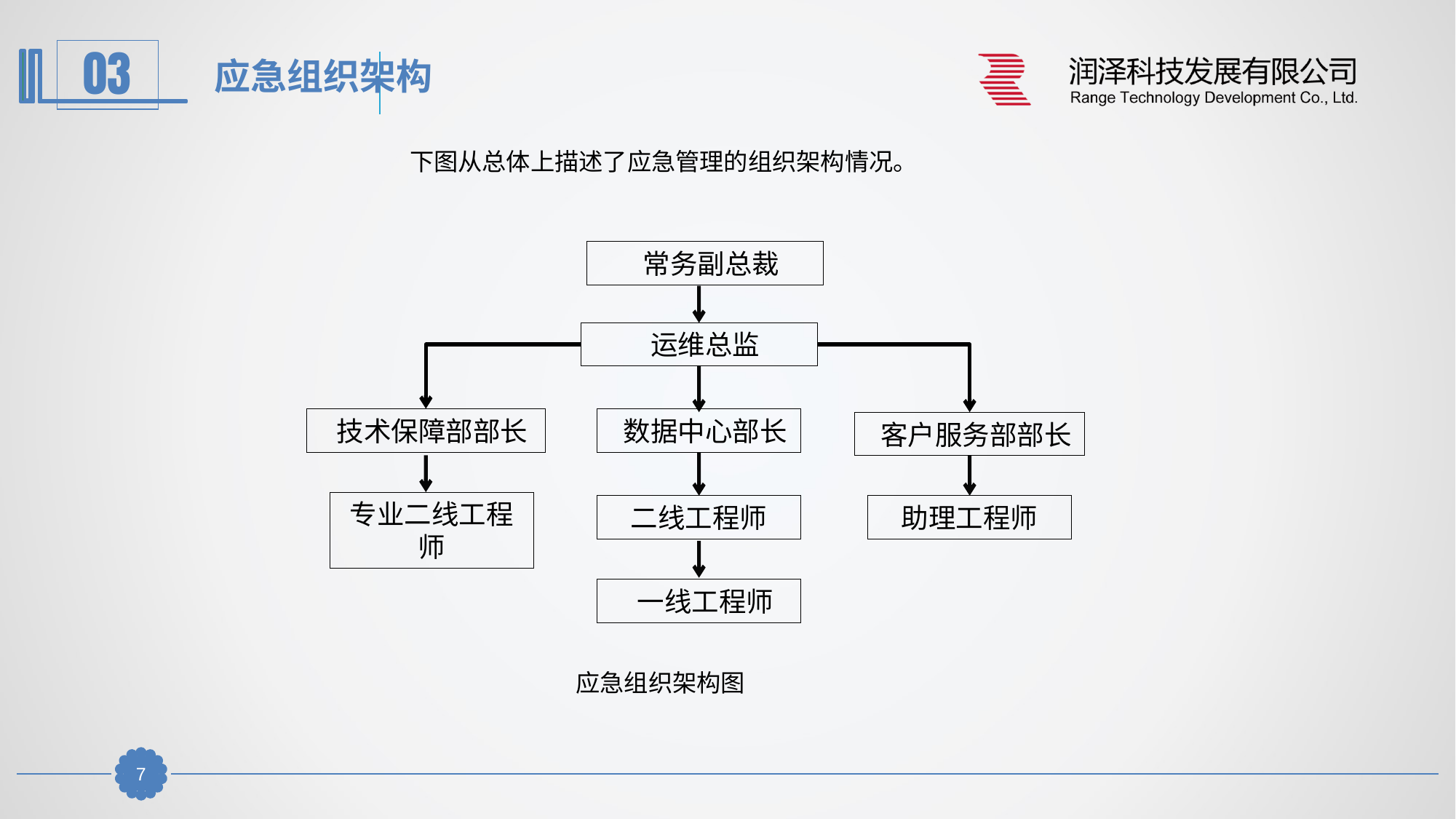

应急组织架构
下图从总体上描述了应急管理的组织架构情况。
 常务副总裁
 运维总监
 技术保障部部长
 数据中心部长
 客户服务部部长
专业二线工程师
二线工程师
助理工程师
 一线工程师
应急组织架构图
7